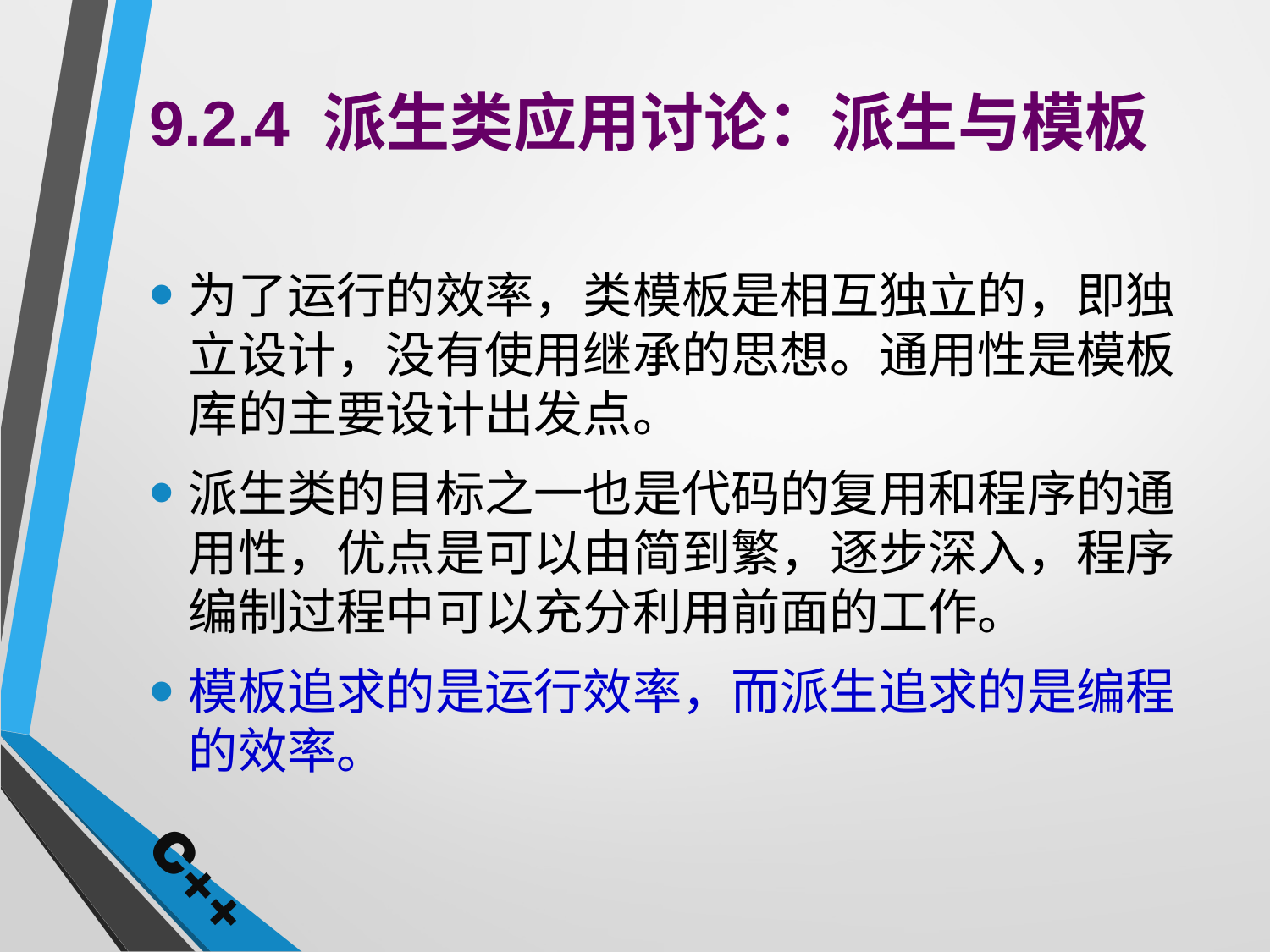

# 9.2.4 派生类应用讨论：派生与模板
为了运行的效率，类模板是相互独立的，即独立设计，没有使用继承的思想。通用性是模板库的主要设计出发点。
派生类的目标之一也是代码的复用和程序的通用性，优点是可以由简到繁，逐步深入，程序编制过程中可以充分利用前面的工作。
模板追求的是运行效率，而派生追求的是编程的效率。